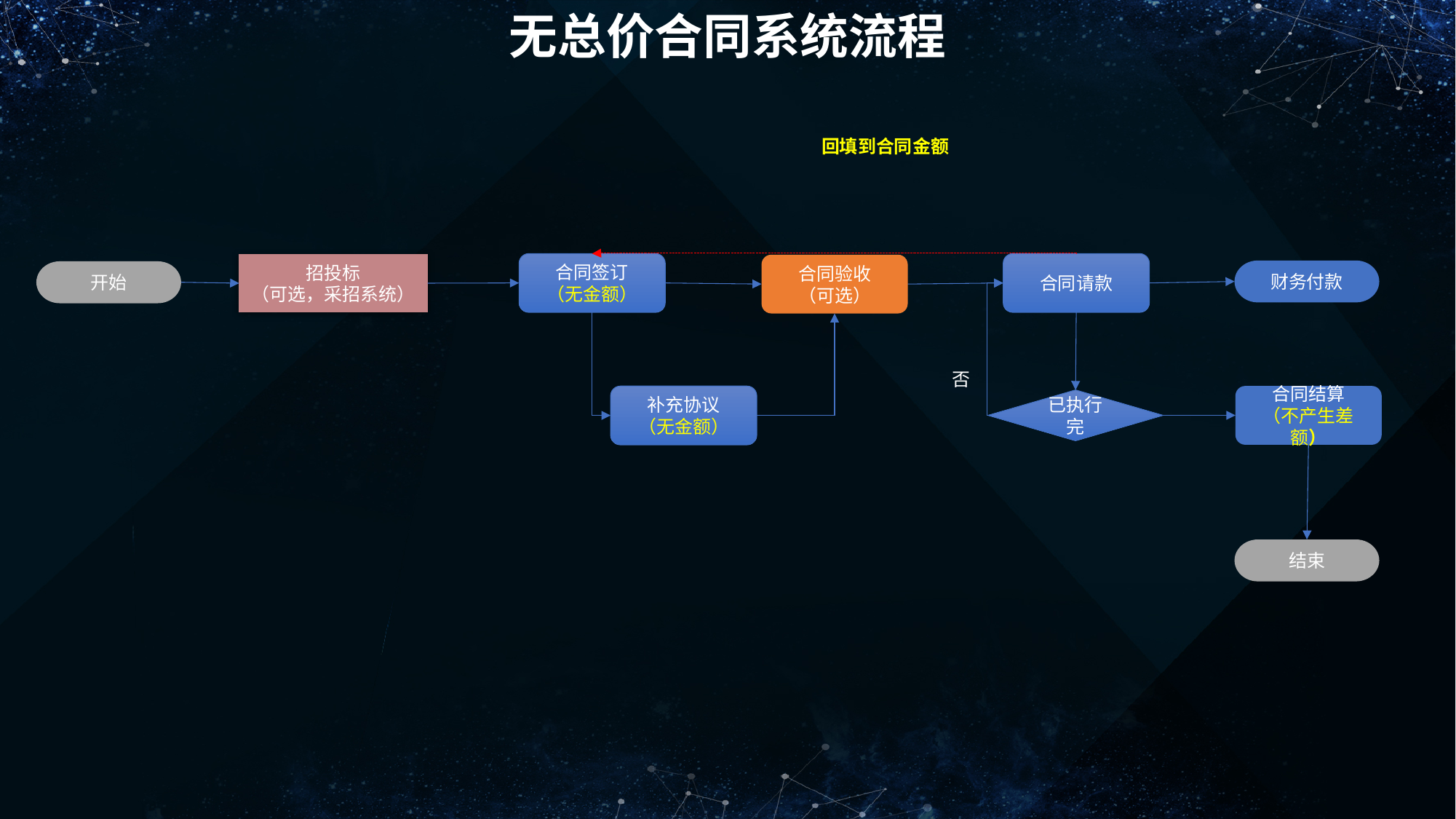

无总价合同系统流程
回填到合同金额
合同签订
（无金额）
合同请款
招投标
（可选，采招系统）
合同验收
（可选）
财务付款
开始
否
合同结算
（不产生差额）
补充协议
（无金额）
已执行完
结束